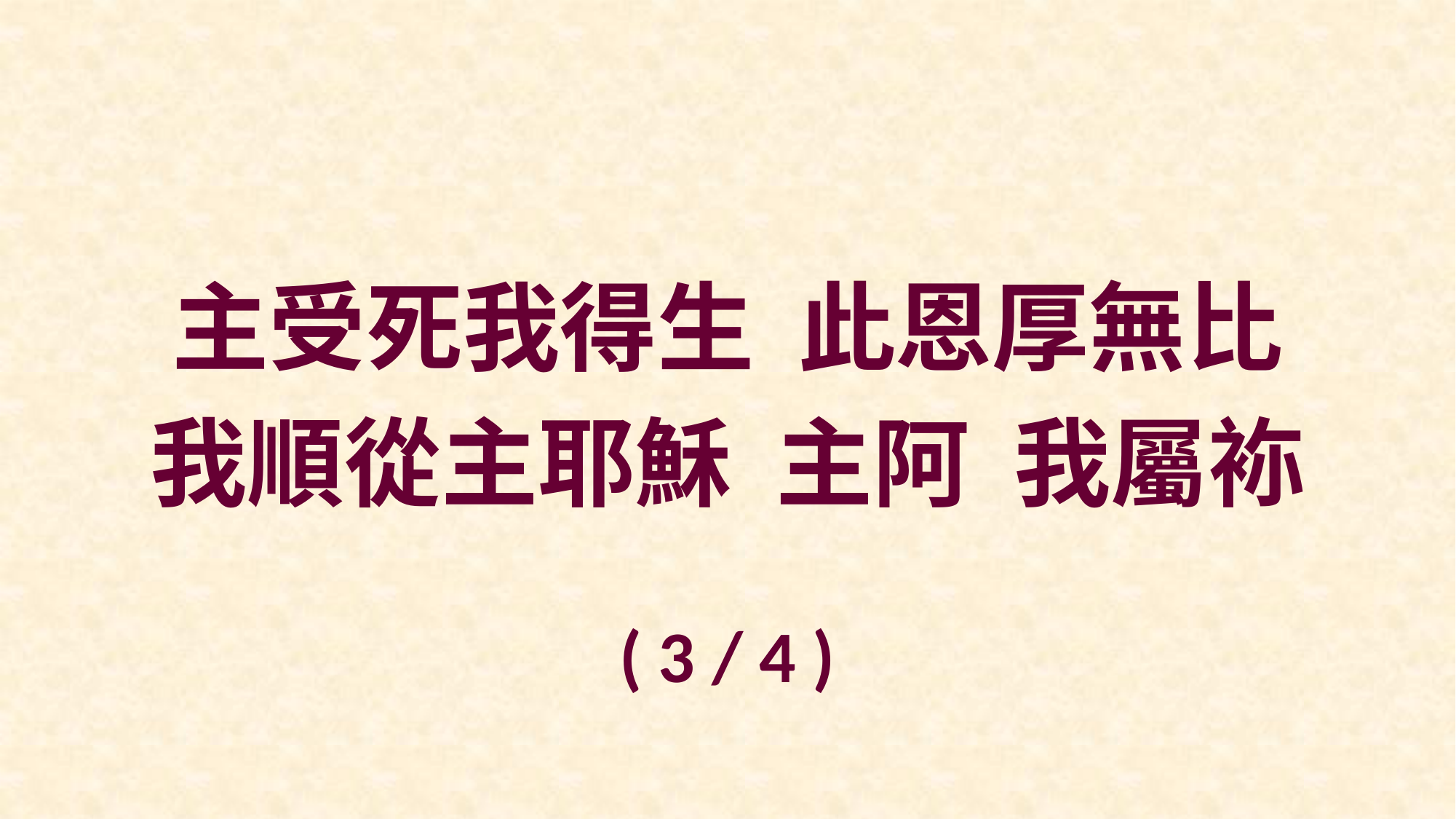

主受死我得生  此恩厚無比
我順從主耶穌  主阿  我屬袮
( 3 / 4 )